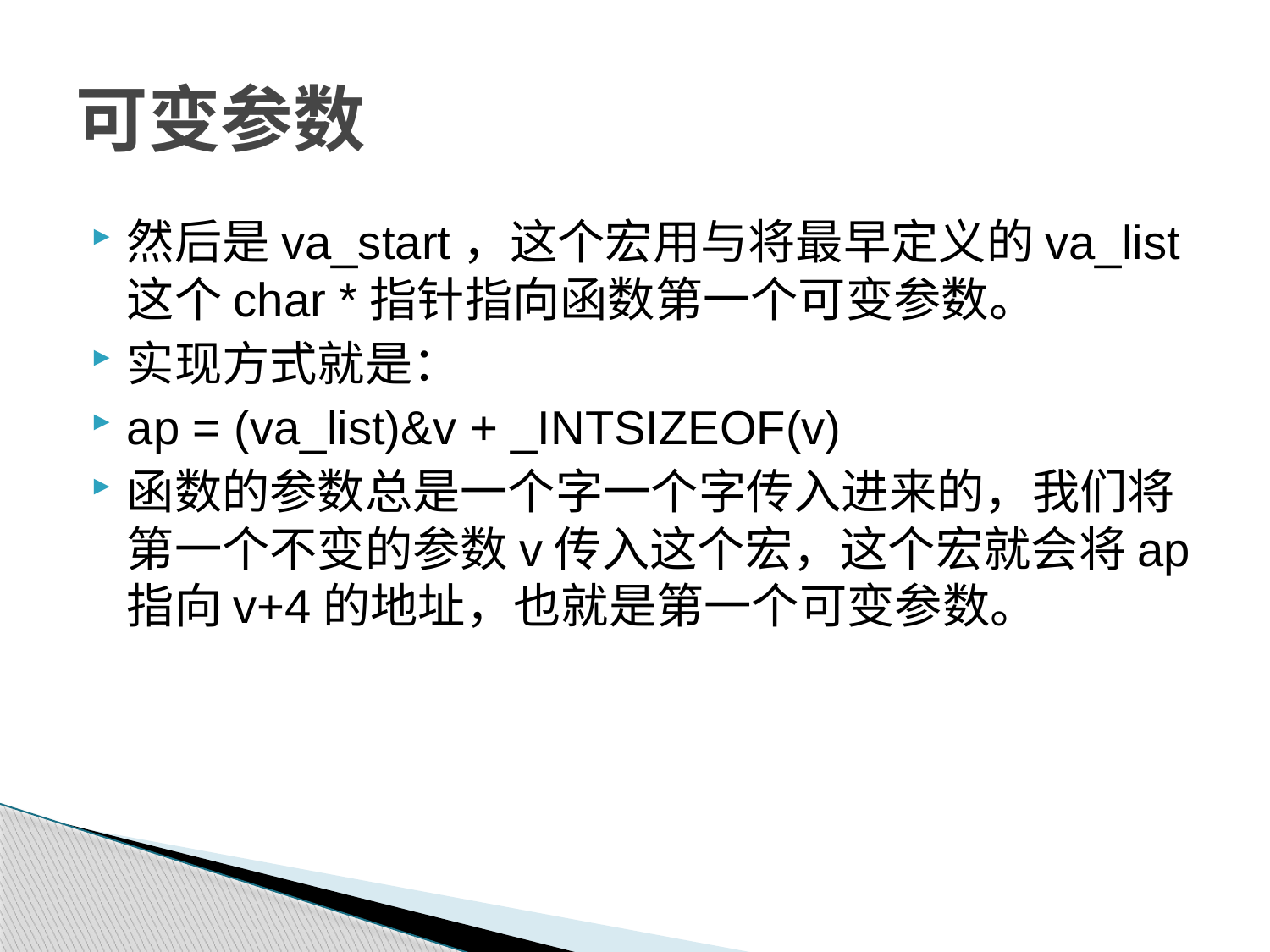

# 可变参数
然后是va_start，这个宏用与将最早定义的va_list这个char *指针指向函数第一个可变参数。
实现方式就是：
ap = (va_list)&v + _INTSIZEOF(v)
函数的参数总是一个字一个字传入进来的，我们将第一个不变的参数v传入这个宏，这个宏就会将ap指向v+4的地址，也就是第一个可变参数。